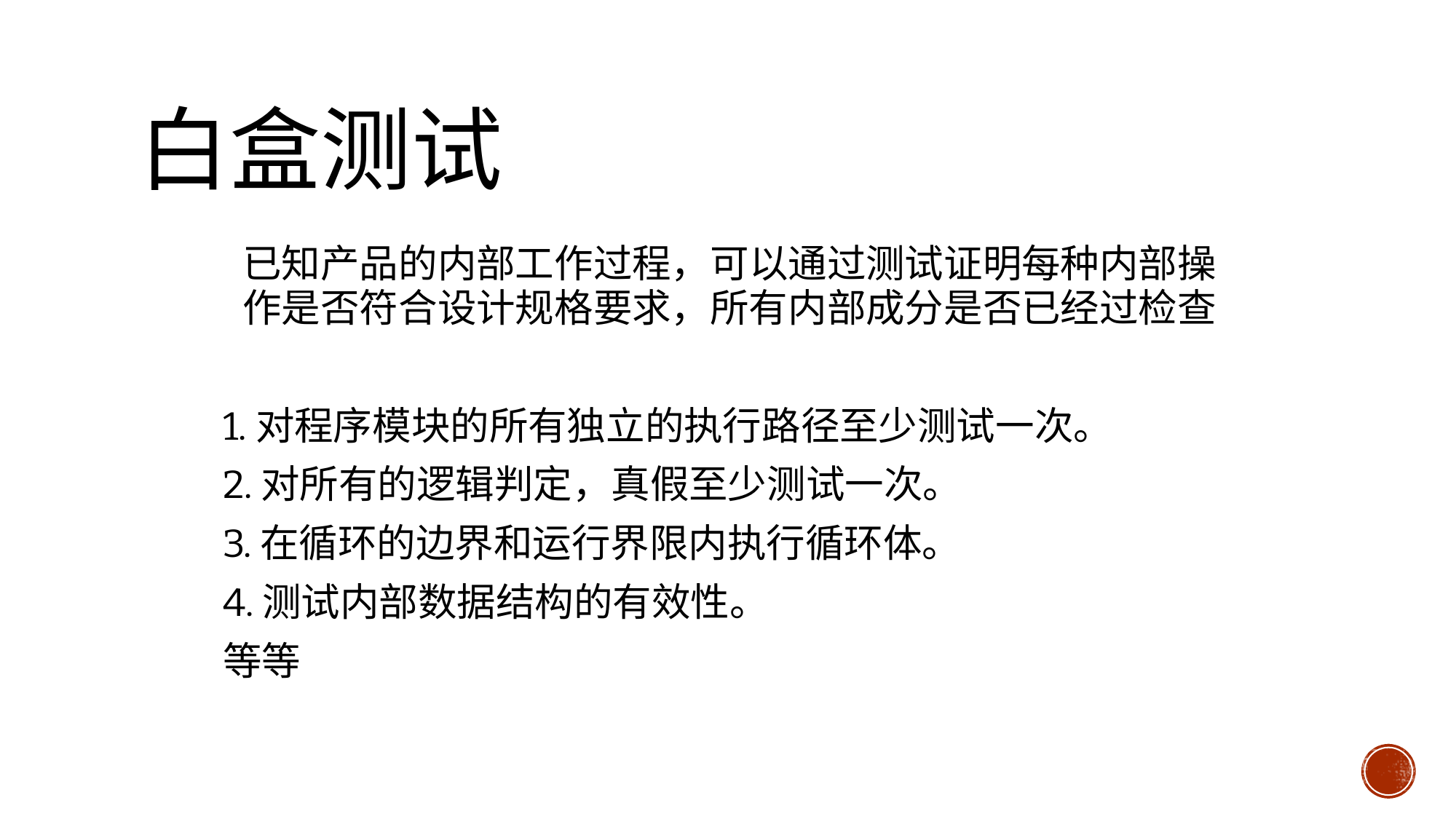

# 白盒测试
	已知产品的内部工作过程，可以通过测试证明每种内部操作是否符合设计规格要求，所有内部成分是否已经过检查

1.对程序模块的所有独立的执行路径至少测试一次。
2.对所有的逻辑判定，真假至少测试一次。
3.在循环的边界和运行界限内执行循环体。
4.测试内部数据结构的有效性。
等等